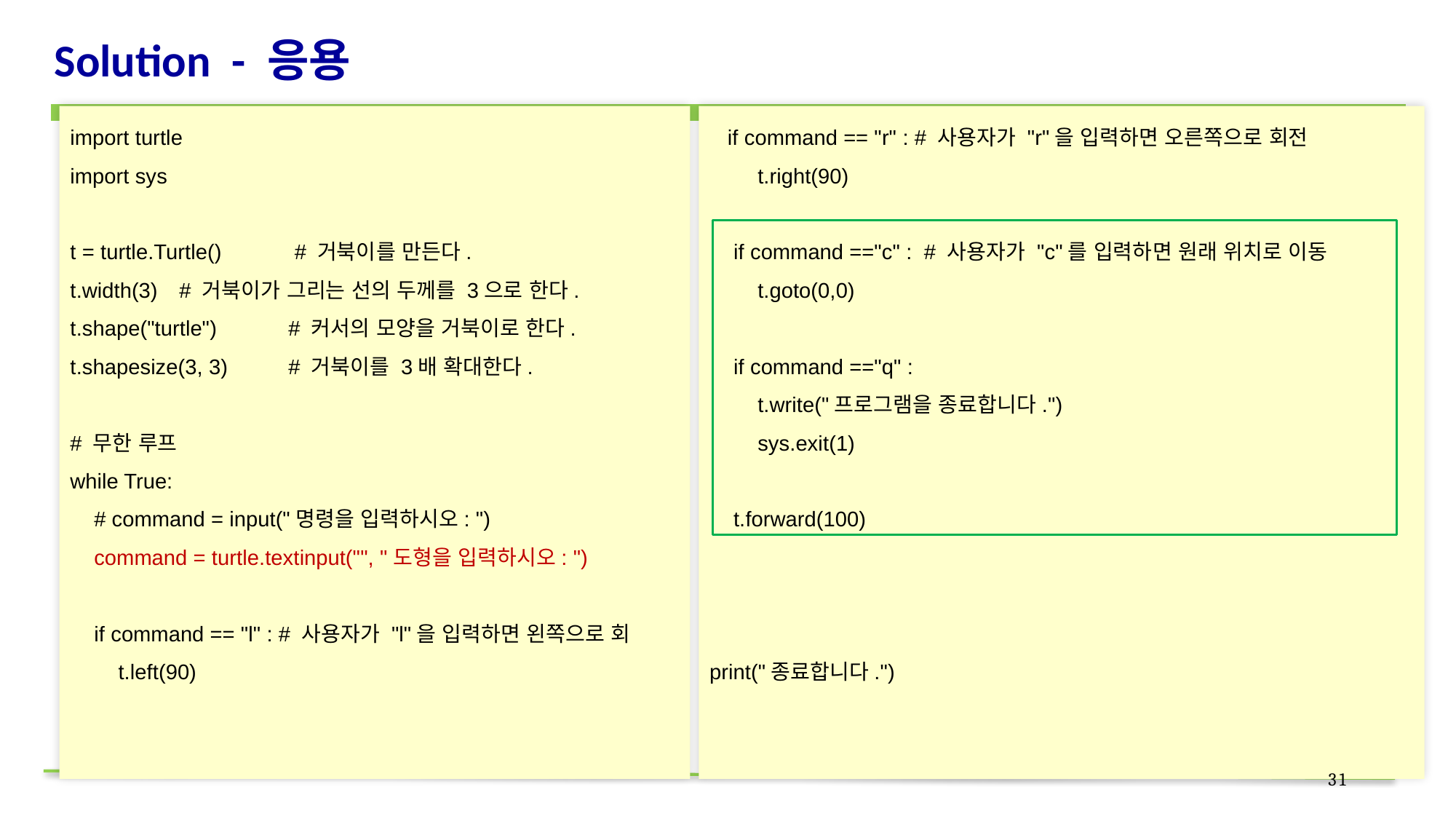

# Solution  - 응용
import turtle
import sys

t = turtle.Turtle()	 # 거북이를 만든다.
t.width(3) 	# 거북이가 그리는 선의 두께를 3으로 한다.
t.shape("turtle") 	# 커서의 모양을 거북이로 한다.
t.shapesize(3, 3)	# 거북이를 3배 확대한다.

# 무한 루프
while True:
    # command = input("명령을 입력하시오: ")
    command = turtle.textinput("", "도형을 입력하시오: ")

    if command == "l" : # 사용자가 "l"을 입력하면 왼쪽으로 회
        t.left(90)

   if command == "r" : # 사용자가 "r"을 입력하면 오른쪽으로 회전
        t.right(90)

    if command =="c" :  # 사용자가 "c"를 입력하면 원래 위치로 이동
        t.goto(0,0)

    if command =="q" :
        t.write("프로그램을 종료합니다.")
        sys.exit(1)

    t.forward(100)

print("종료합니다.")

31